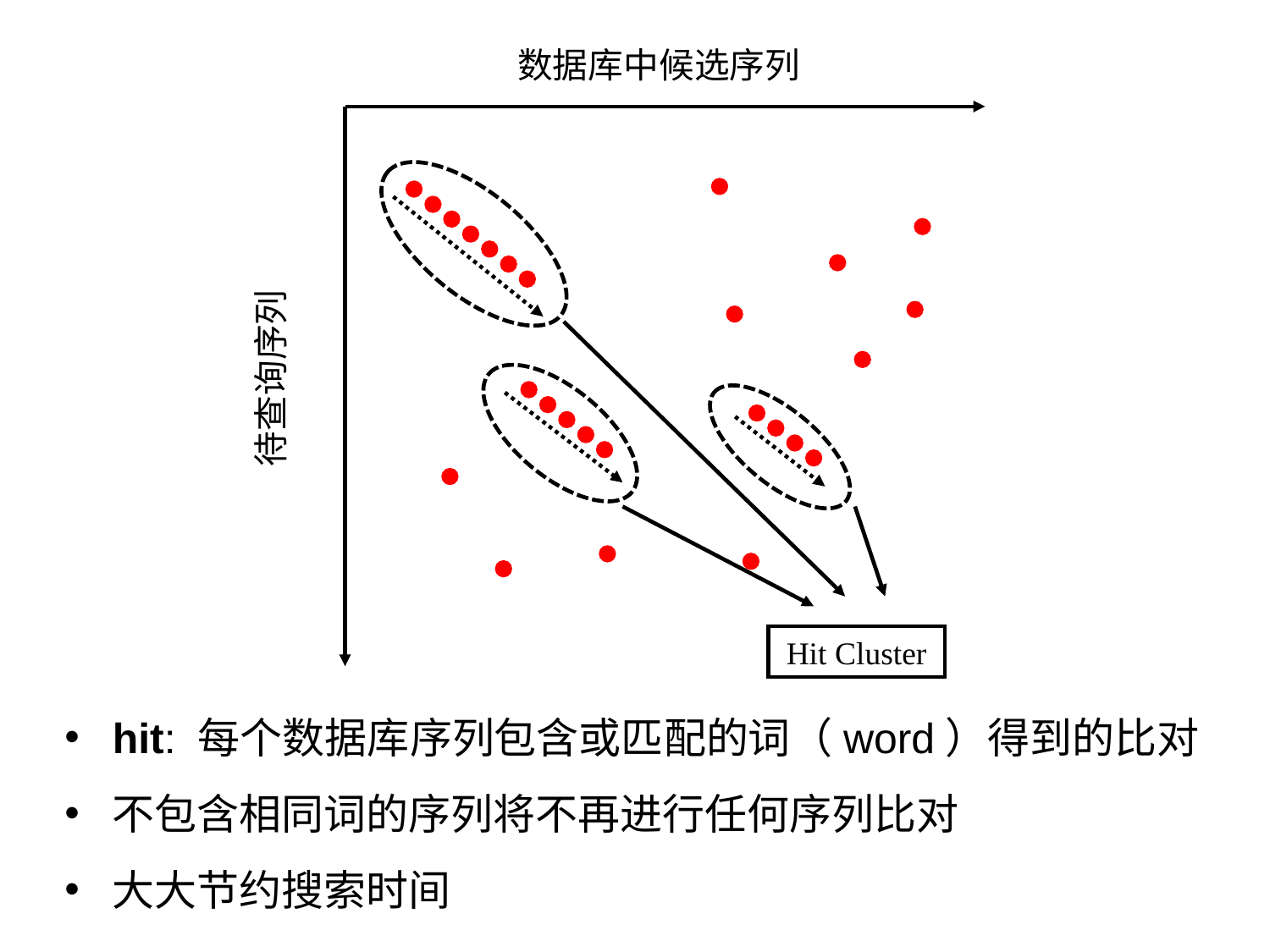

数据库中候选序列

待查询序列

Hit Cluster
hit: 每个数据库序列包含或匹配的词（word）得到的比对
不包含相同词的序列将不再进行任何序列比对
大大节约搜索时间
58